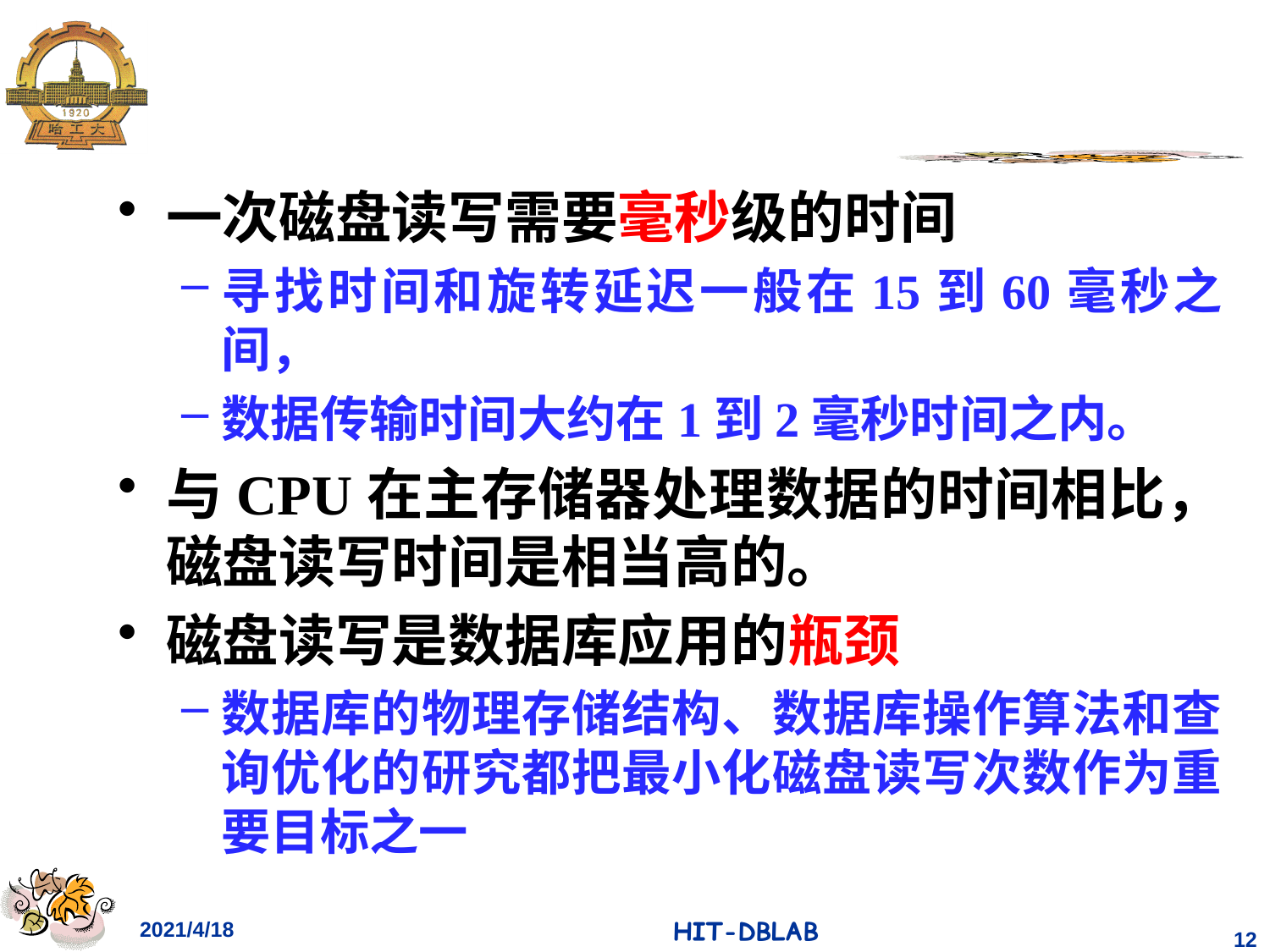

#
一次磁盘读写需要毫秒级的时间
寻找时间和旋转延迟一般在15到60毫秒之间，
数据传输时间大约在1到2毫秒时间之内。
与CPU在主存储器处理数据的时间相比，磁盘读写时间是相当高的。
磁盘读写是数据库应用的瓶颈
数据库的物理存储结构、数据库操作算法和查询优化的研究都把最小化磁盘读写次数作为重要目标之一
2021/4/18
HIT-DBLAB
12